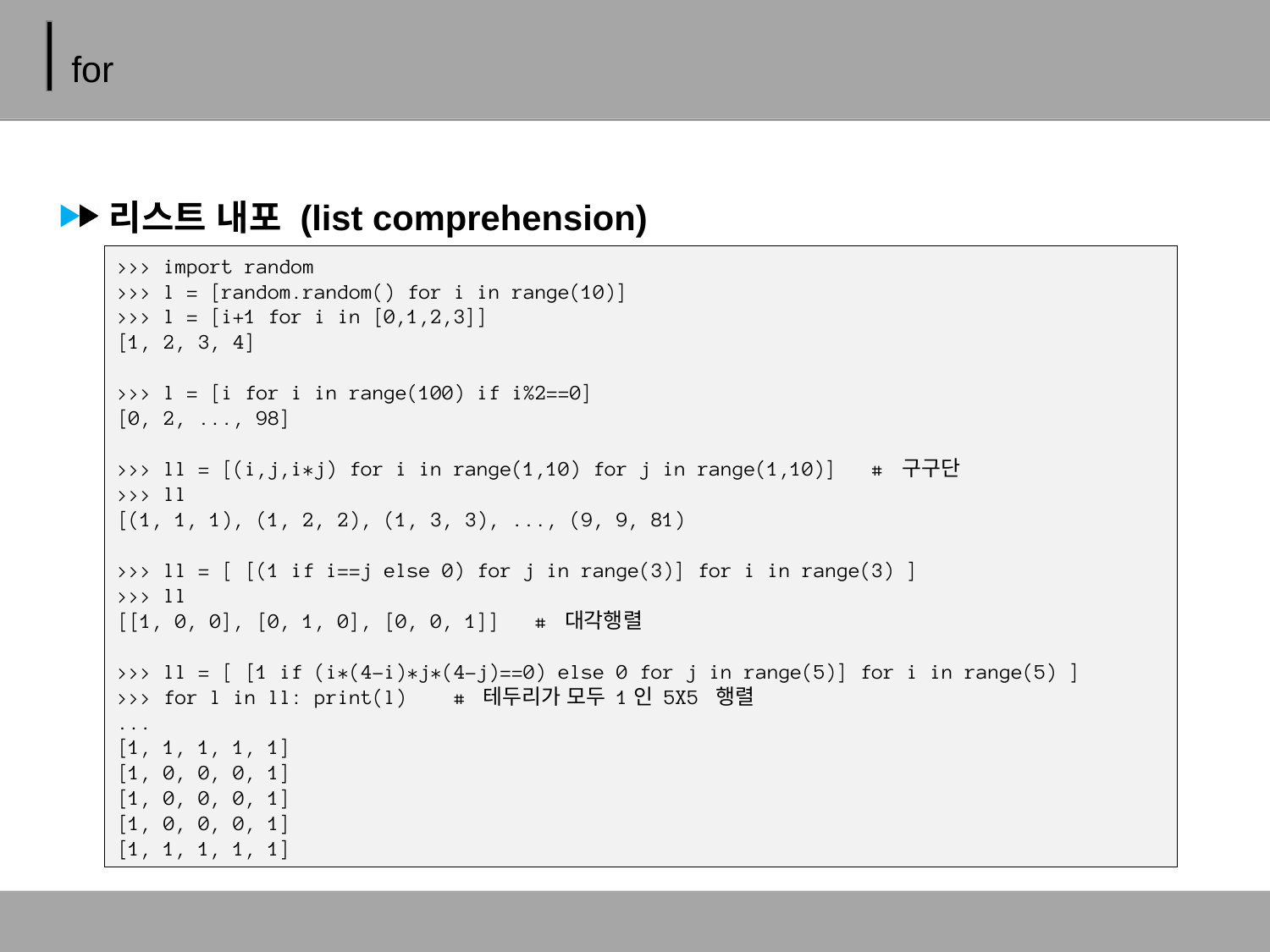

# for
리스트 내포 (list comprehension)
>>> import random
>>> l = [random.random() for i in range(10)]
>>> l = [i+1 for i in [0,1,2,3]]
[1, 2, 3, 4]

>>> l = [i for i in range(100) if i%2==0]
[0, 2, ..., 98]

>>> ll = [(i,j,i*j) for i in range(1,10) for j in range(1,10)]   # 구구단
>>> ll
[(1, 1, 1), (1, 2, 2), (1, 3, 3), ..., (9, 9, 81)

>>> ll = [ [(1 if i==j else 0) for j in range(3)] for i in range(3) ]
>>> ll
[[1, 0, 0], [0, 1, 0], [0, 0, 1]]   # 대각행렬

>>> ll = [ [1 if (i*(4-i)*j*(4-j)==0) else 0 for j in range(5)] for i in range(5) ]
>>> for l in ll: print(l)    # 테두리가 모두 1인 5X5 행렬
...
[1, 1, 1, 1, 1]
[1, 0, 0, 0, 1]
[1, 0, 0, 0, 1]
[1, 0, 0, 0, 1]
[1, 1, 1, 1, 1]